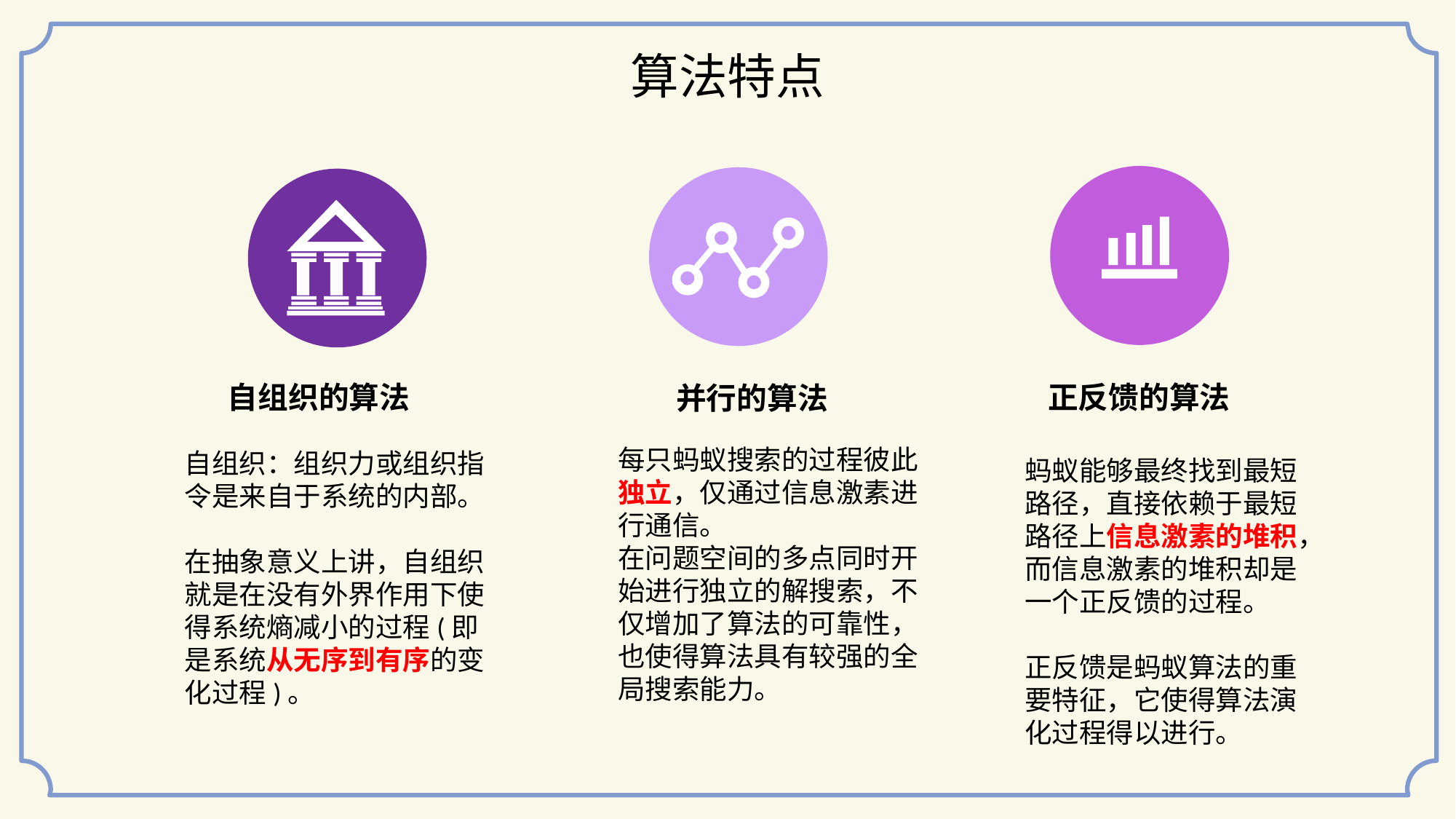

算法特点

正反馈的算法
自组织的算法
并行的算法
每只蚂蚁搜索的过程彼此独立，仅通过信息激素进行通信。
在问题空间的多点同时开始进行独立的解搜索，不仅增加了算法的可靠性，也使得算法具有较强的全局搜索能力。
自组织：组织力或组织指令是来自于系统的内部。

在抽象意义上讲，自组织就是在没有外界作用下使得系统熵减小的过程(即是系统从无序到有序的变化过程)。
蚂蚁能够最终找到最短路径，直接依赖于最短路径上信息激素的堆积，而信息激素的堆积却是一个正反馈的过程。

正反馈是蚂蚁算法的重要特征，它使得算法演化过程得以进行。